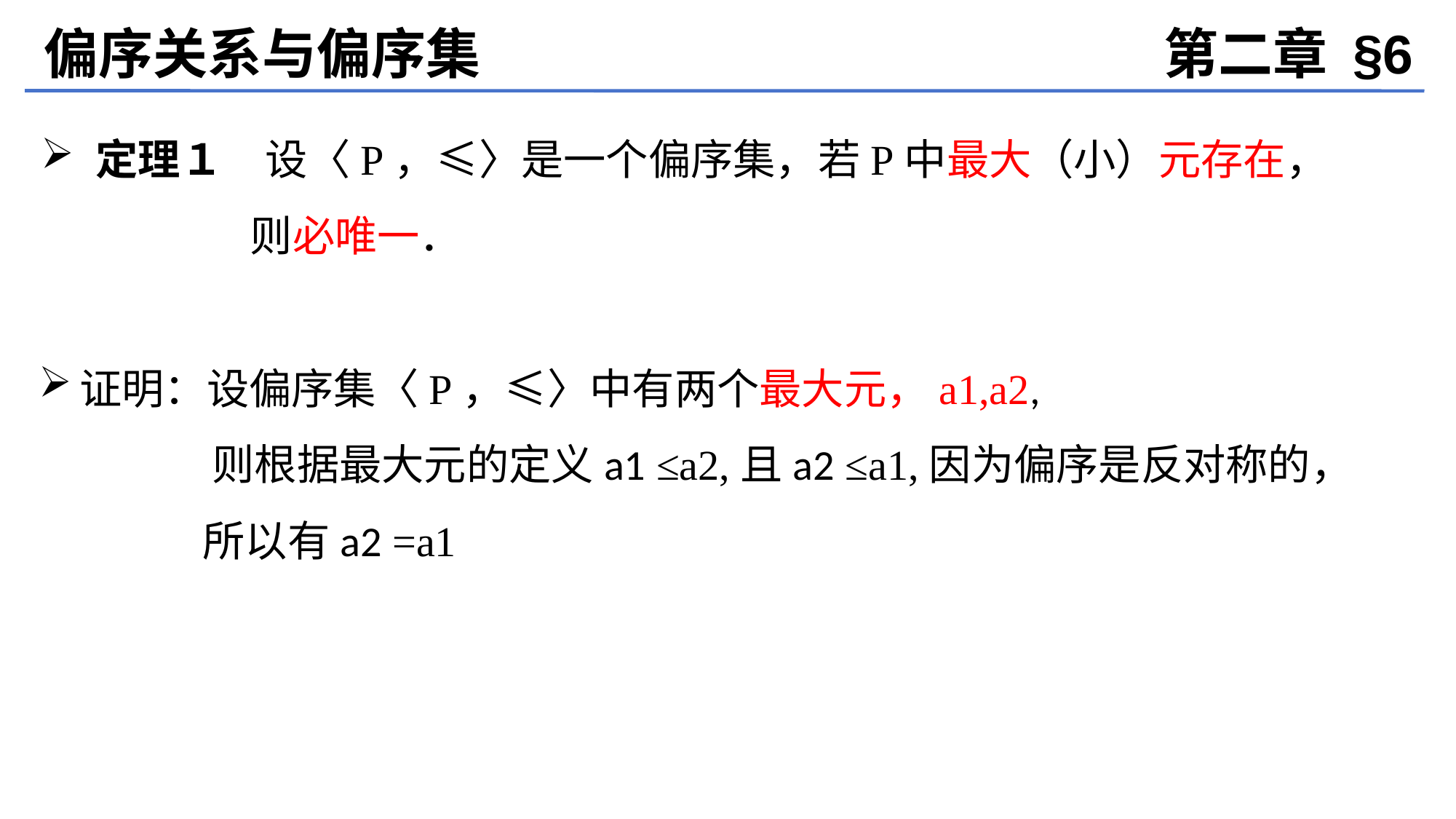

偏序关系与偏序集
第二章 §6
定理１　设〈P，≤〉是一个偏序集，若P中最大（小）元存在，
                     则必唯一．

证明：设偏序集〈P，≤〉中有两个最大元，a1,a2,
                 则根据最大元的定义a1 ≤a2,且a2 ≤a1,因为偏序是反对称的，
                所以有a2 =a1